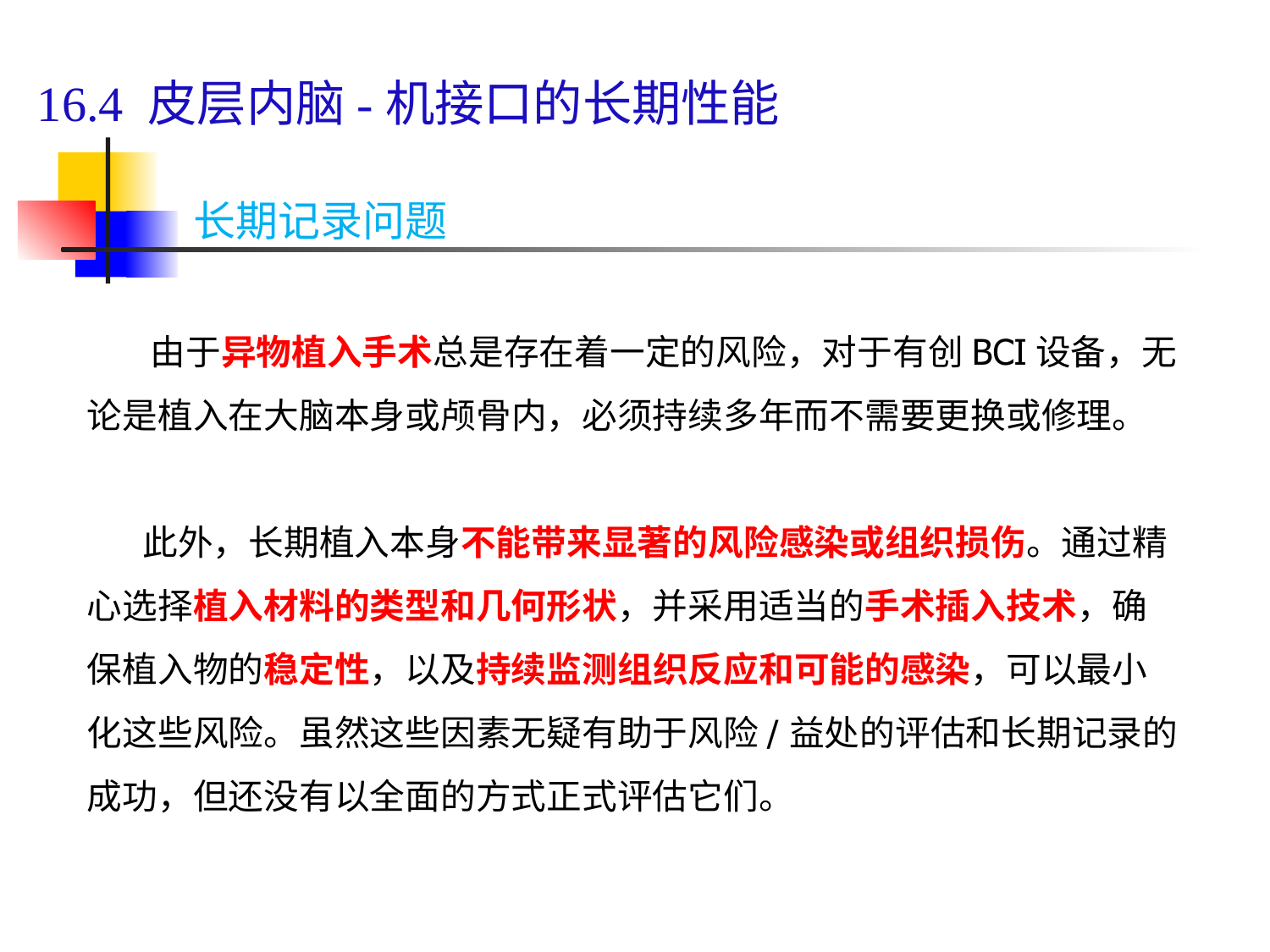

# 16.4 皮层内脑-机接口的长期性能
长期记录问题
       由于异物植入手术总是存在着一定的风险，对于有创BCI设备，无论是植入在大脑本身或颅骨内，必须持续多年而不需要更换或修理。
      此外，长期植入本身不能带来显著的风险感染或组织损伤。通过精心选择植入材料的类型和几何形状，并采用适当的手术插入技术，确保植入物的稳定性，以及持续监测组织反应和可能的感染，可以最小化这些风险。虽然这些因素无疑有助于风险/益处的评估和长期记录的成功，但还没有以全面的方式正式评估它们。